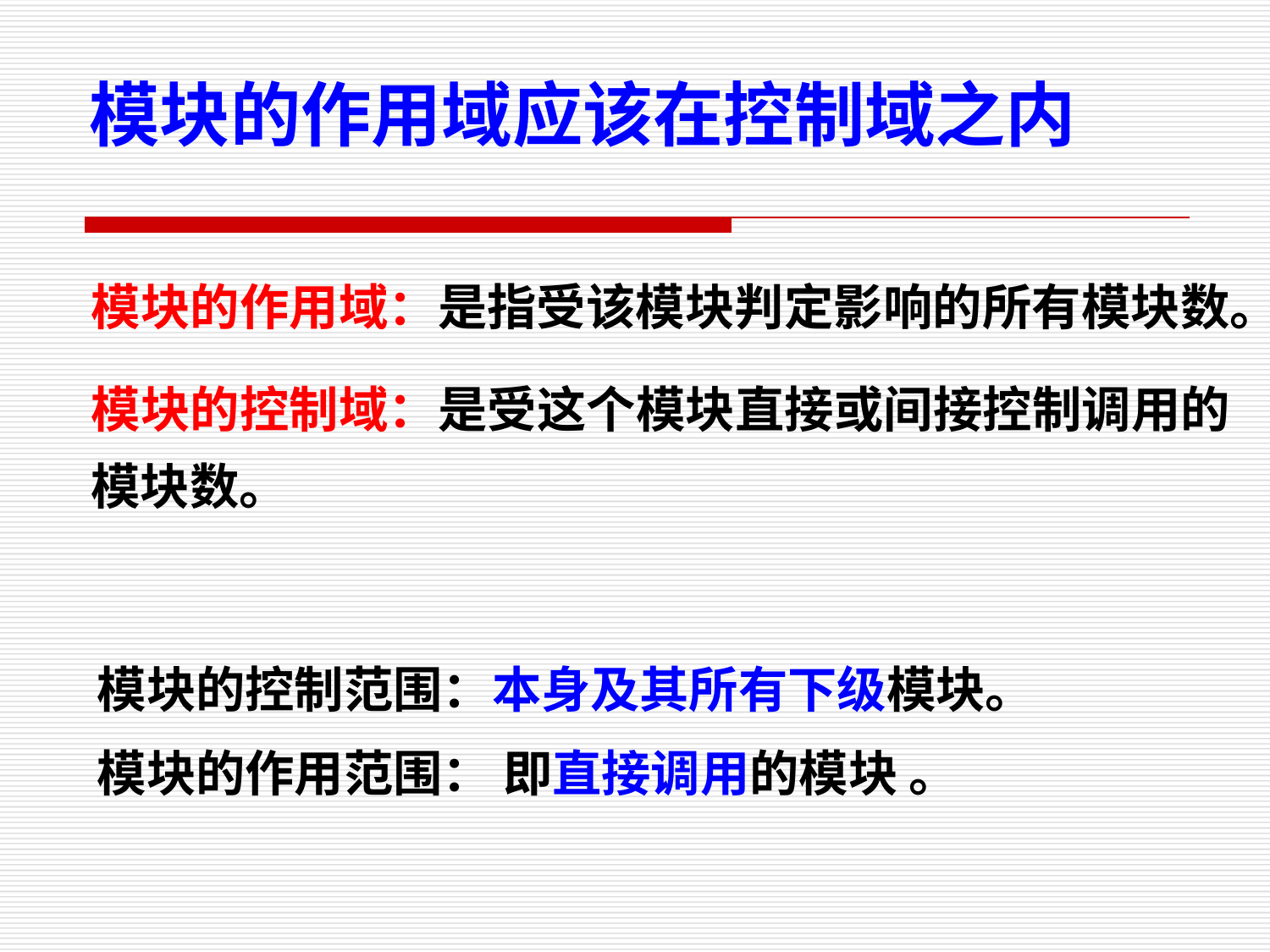

模块的作用域应该在控制域之内
模块的作用域：是指受该模块判定影响的所有模块数。
模块的控制域：是受这个模块直接或间接控制调用的模块数。
模块的控制范围：本身及其所有下级模块。
模块的作用范围： 即直接调用的模块 。